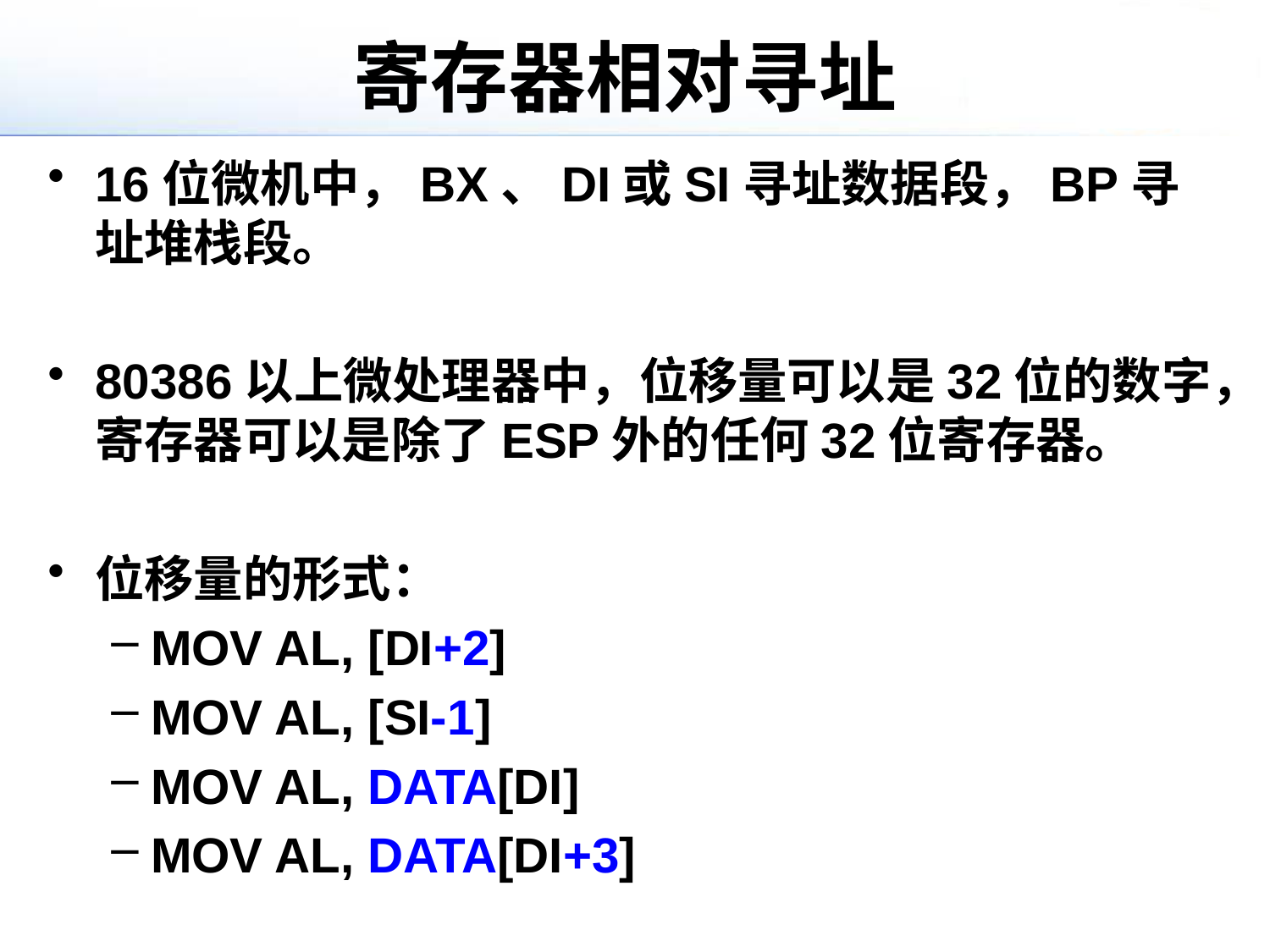

# 寄存器相对寻址
16位微机中，BX、DI或SI寻址数据段，BP寻址堆栈段。

80386以上微处理器中，位移量可以是32位的数字，寄存器可以是除了ESP外的任何32位寄存器。

位移量的形式：
MOV AL, [DI+2]
MOV AL, [SI-1]
MOV AL, DATA[DI]
MOV AL, DATA[DI+3]